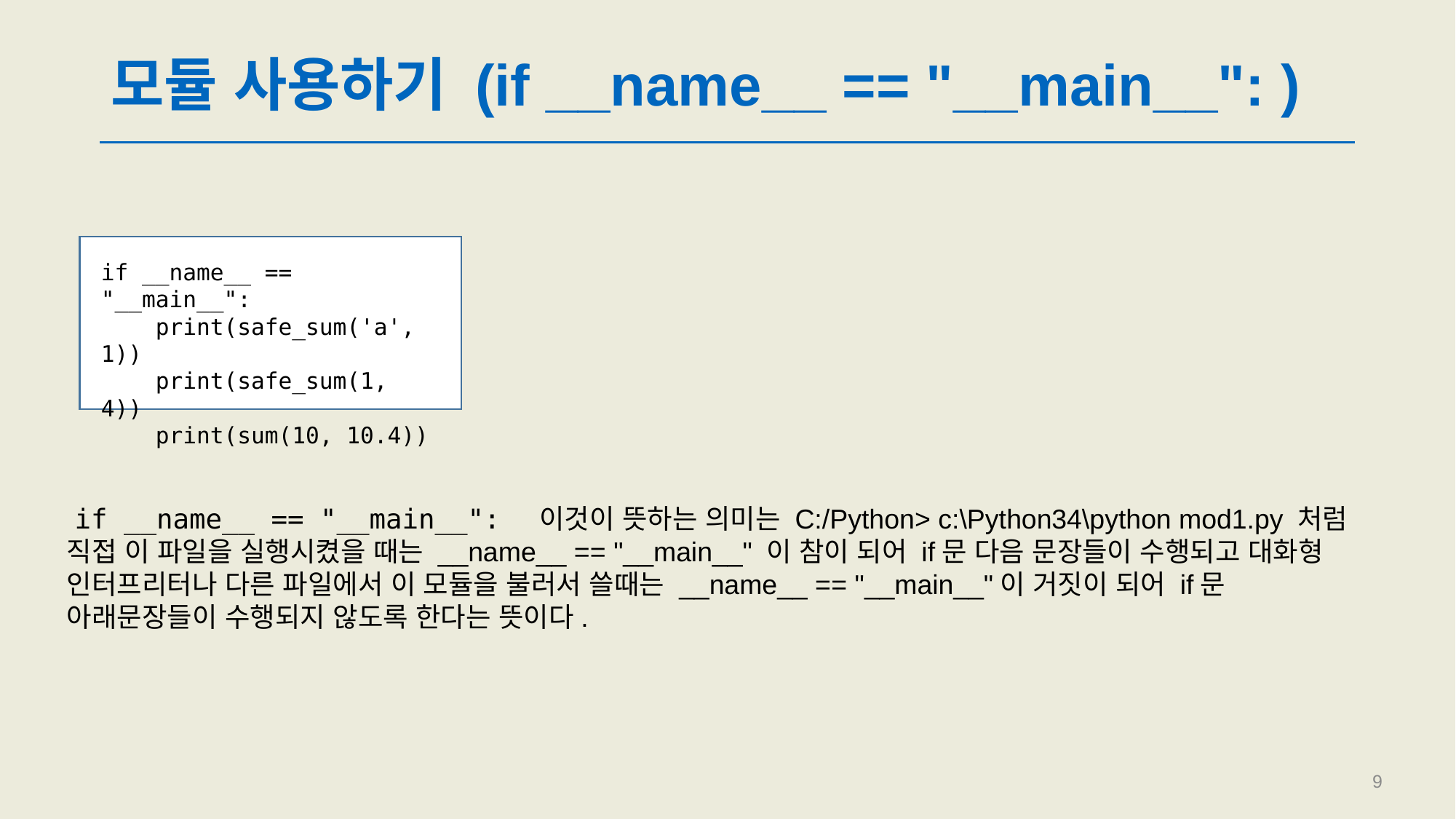

# 모듈 사용하기 (if __name__ == "__main__": )
if __name__ == "__main__":
    print(safe_sum('a', 1))
    print(safe_sum(1, 4))
    print(sum(10, 10.4))
 if __name__ == "__main__":  이것이 뜻하는 의미는 C:/Python> c:\Python34\python mod1.py 처럼 직접 이 파일을 실행시켰을 때는 __name__ == "__main__" 이 참이 되어 if문 다음 문장들이 수행되고 대화형 인터프리터나 다른 파일에서 이 모듈을 불러서 쓸때는 __name__ == "__main__"이 거짓이 되어 if문 아래문장들이 수행되지 않도록 한다는 뜻이다.
9